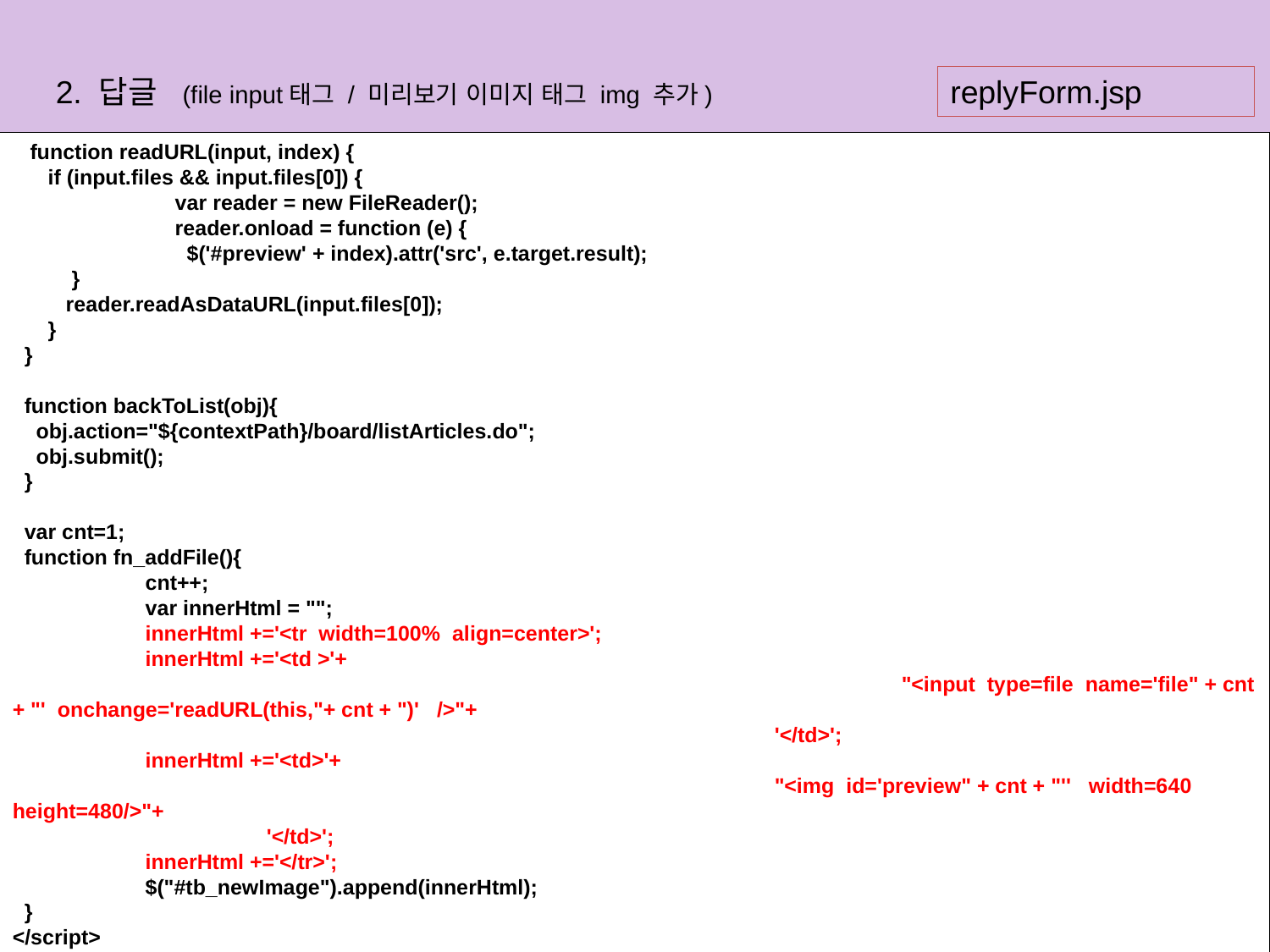

replyForm.jsp
2. 답글  (file input태그 / 미리보기 이미지 태그 img 추가)

   function readURL(input, index) {
      if (input.files && input.files[0]) {
	      var reader = new FileReader();
	      reader.onload = function (e) {
	        $('#preview' + index).attr('src', e.target.result);
          }
         reader.readAsDataURL(input.files[0]);
      }
  }

  function backToList(obj){
    obj.action="${contextPath}/board/listArticles.do";
    obj.submit();
  }

  var cnt=1;
  function fn_addFile(){
	 cnt++;
	 var innerHtml = "";
	 innerHtml +='<tr  width=100%  align=center>';
	 innerHtml +='<td >'+
	 						"<input  type=file  name='file" + cnt + "'  onchange='readURL(this,"+ cnt + ")'   />"+
	 					'</td>';
	 innerHtml +='<td>'+
						"<img  id='preview" + cnt + "''   width=640 height=480/>"+
	                   	'</td>';
	 innerHtml +='</tr>';
	 $("#tb_newImage").append(innerHtml);
  }
</script>
 <title>답글쓰기창</title>